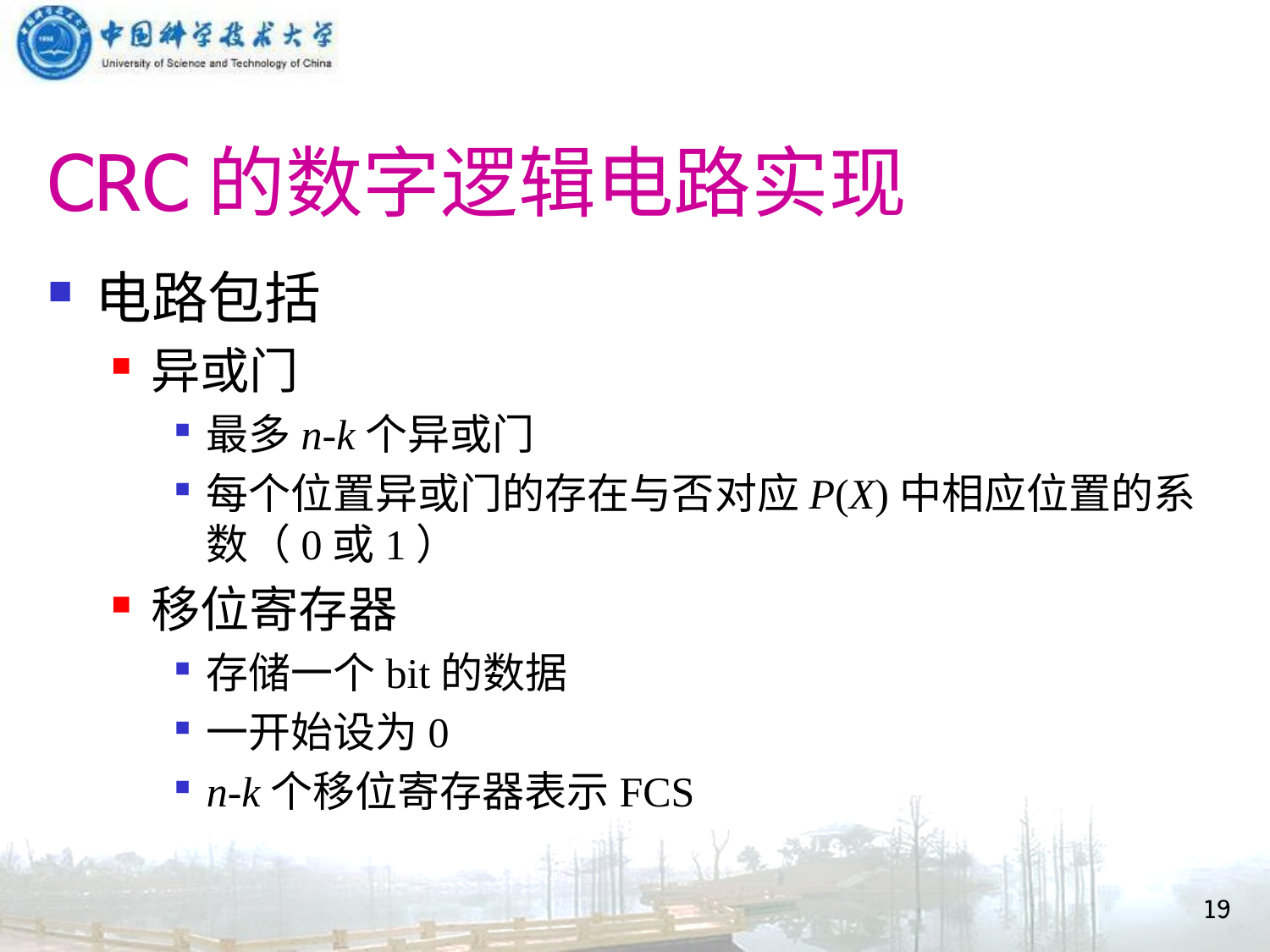

# CRC的数字逻辑电路实现
电路包括
异或门
最多n-k个异或门
每个位置异或门的存在与否对应P(X)中相应位置的系数（0或1）
移位寄存器
存储一个bit的数据
一开始设为0
n-k个移位寄存器表示FCS

19